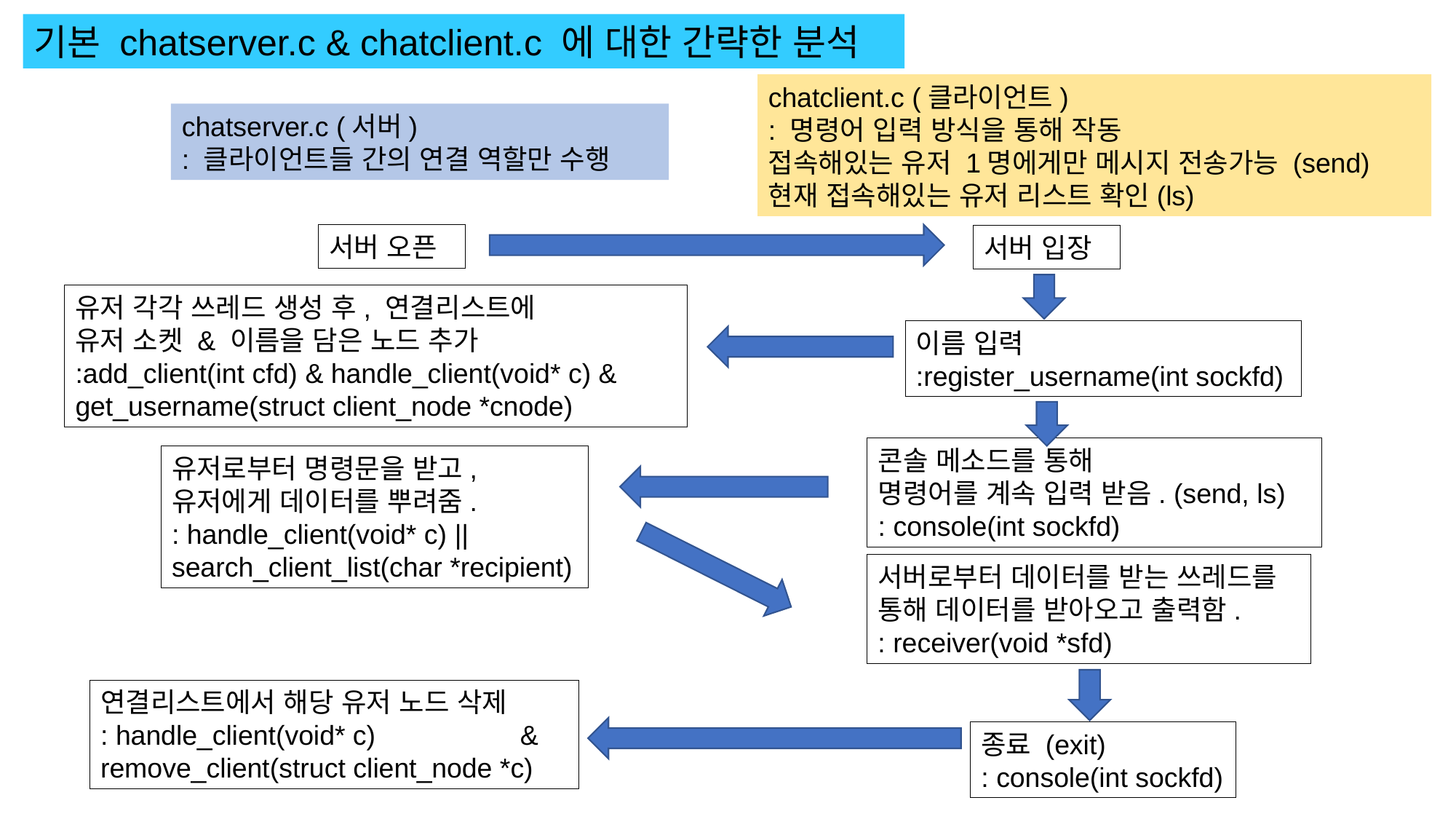

기본 chatserver.c & chatclient.c 에 대한 간략한 분석
chatclient.c (클라이언트)
: 명령어 입력 방식을 통해 작동
접속해있는 유저 1명에게만 메시지 전송가능 (send)
현재 접속해있는 유저 리스트 확인(ls)
chatserver.c (서버)
: 클라이언트들 간의 연결 역할만 수행
서버 오픈

서버 입장

유저 각각 쓰레드 생성 후, 연결리스트에
유저 소켓 & 이름을 담은 노드 추가
:add_client(int cfd) & handle_client(void* c) & get_username(struct client_node *cnode)
이름 입력
:register_username(int sockfd)

콘솔 메소드를 통해
명령어를 계속 입력 받음. (send, ls)
: console(int sockfd)
유저로부터 명령문을 받고,
유저에게 데이터를 뿌려줌.
: handle_client(void* c) ||
search_client_list(char *recipient)

서버로부터 데이터를 받는 쓰레드를 통해 데이터를 받아오고 출력함.
: receiver(void *sfd)

연결리스트에서 해당 유저 노드 삭제
: handle_client(void* c)                   & remove_client(struct client_node *c)

종료 (exit)
: console(int sockfd)